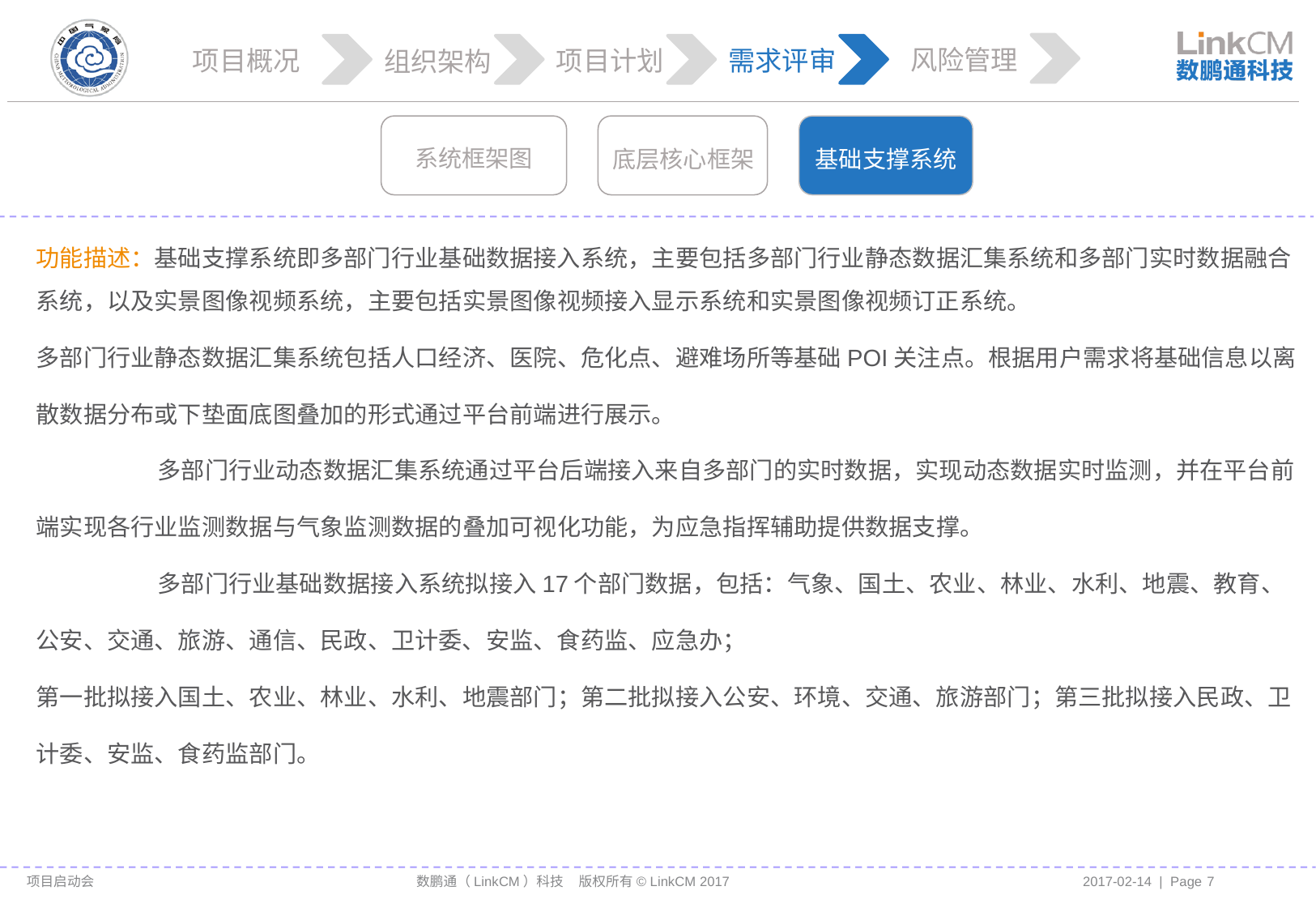

风险管理
项目概况
项目计划
需求评审
组织架构

系统框架图
基础支撑系统
底层核心框架

功能描述：基础支撑系统即多部门行业基础数据接入系统，主要包括多部门行业静态数据汇集系统和多部门实时数据融合系统，以及实景图像视频系统，主要包括实景图像视频接入显示系统和实景图像视频订正系统。
多部门行业静态数据汇集系统包括人口经济、医院、危化点、避难场所等基础POI关注点。根据用户需求将基础信息以离散数据分布或下垫面底图叠加的形式通过平台前端进行展示。
	多部门行业动态数据汇集系统通过平台后端接入来自多部门的实时数据，实现动态数据实时监测，并在平台前端实现各行业监测数据与气象监测数据的叠加可视化功能，为应急指挥辅助提供数据支撑。
	多部门行业基础数据接入系统拟接入17个部门数据，包括：气象、国土、农业、林业、水利、地震、教育、公安、交通、旅游、通信、民政、卫计委、安监、食药监、应急办；
第一批拟接入国土、农业、林业、水利、地震部门；第二批拟接入公安、环境、交通、旅游部门；第三批拟接入民政、卫计委、安监、食药监部门。